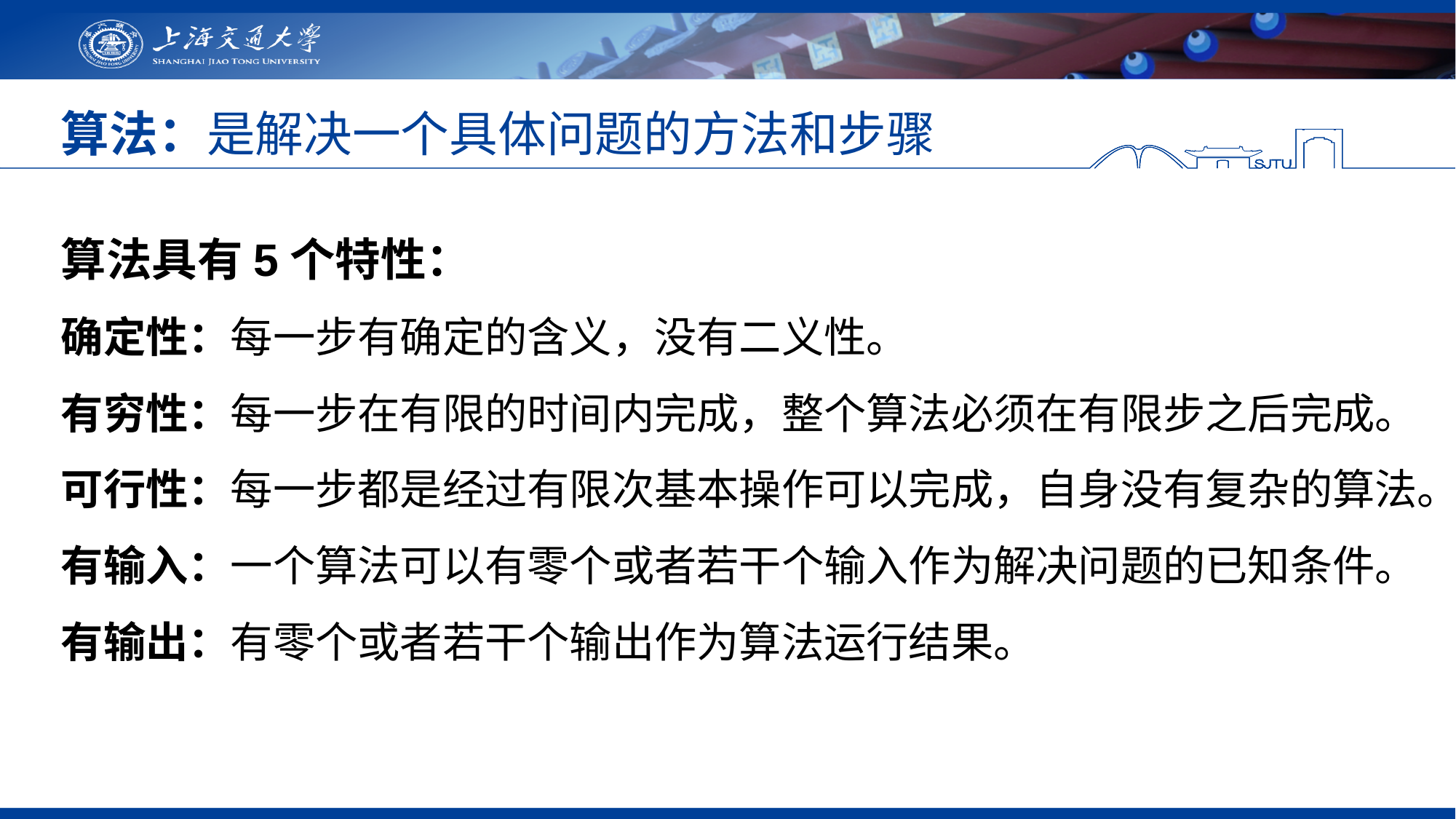

# 算法：是解决一个具体问题的方法和步骤
算法具有5个特性：
确定性：每一步有确定的含义，没有二义性。
有穷性：每一步在有限的时间内完成，整个算法必须在有限步之后完成。
可行性：每一步都是经过有限次基本操作可以完成，自身没有复杂的算法。
有输入：一个算法可以有零个或者若干个输入作为解决问题的已知条件。
有输出：有零个或者若干个输出作为算法运行结果。